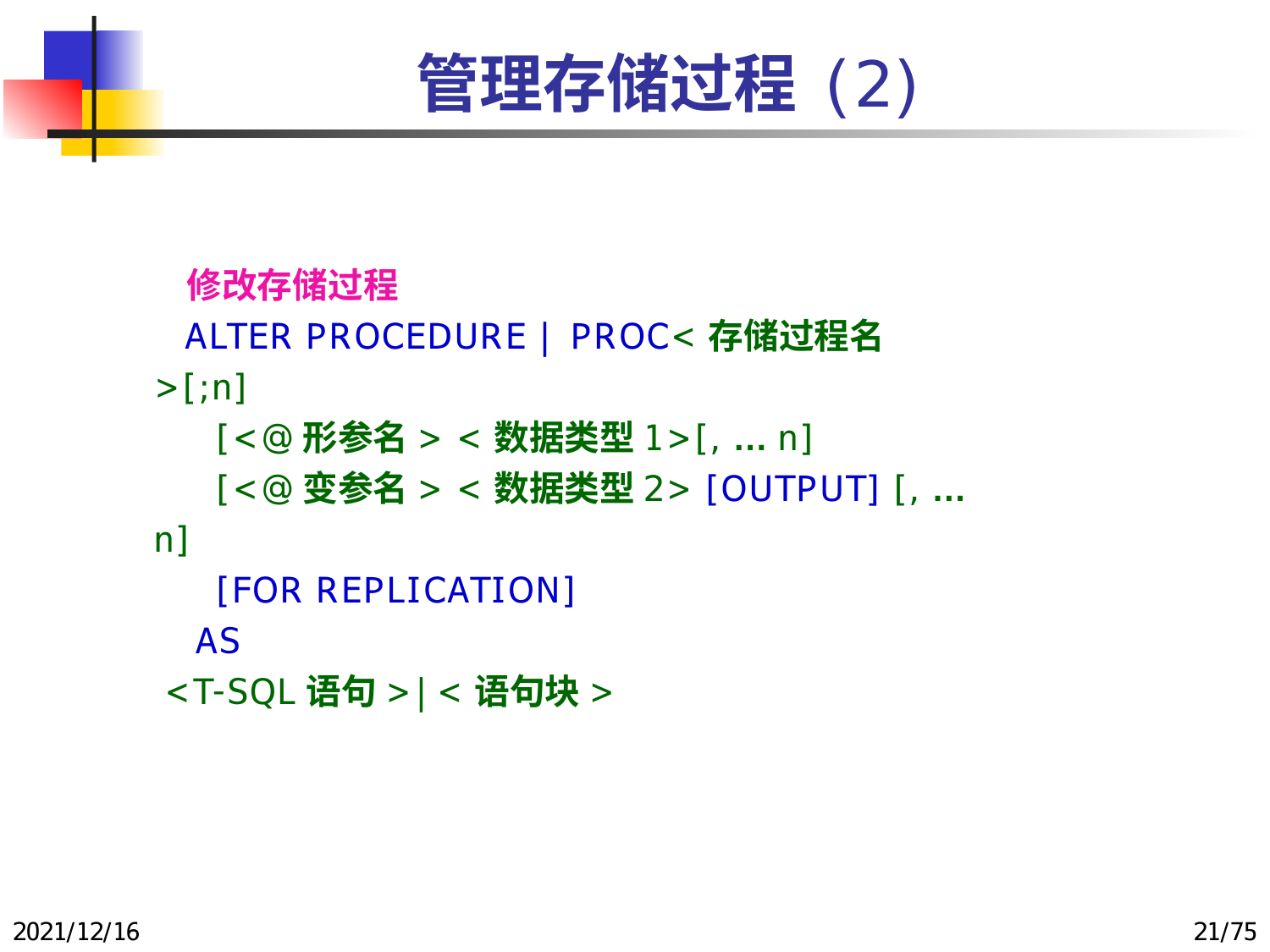

# 管理存储过程 (2)
   修改存储过程
   ALTER PROCEDURE | PROC<存储过程名>[;n]
      [<@形参名> <数据类型1>[, … n]
      [<@变参名> <数据类型2> [OUTPUT] [, … n]
      [FOR REPLICATION]
    AS
 <T-SQL语句>|<语句块>

2021/12/16
21/75